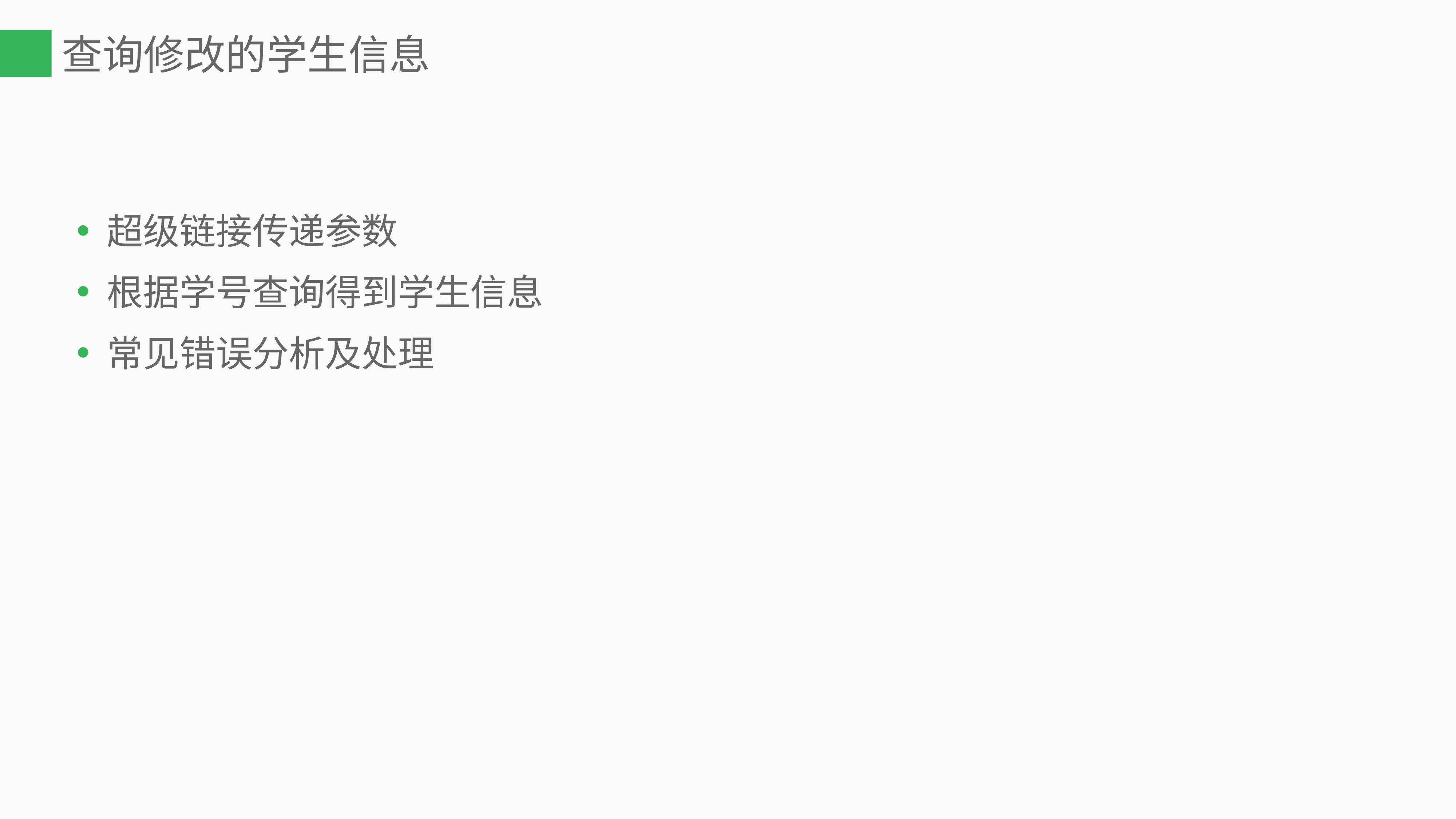

# 查询修改的学生信息
超级链接传递参数
根据学号查询得到学生信息
常见错误分析及处理